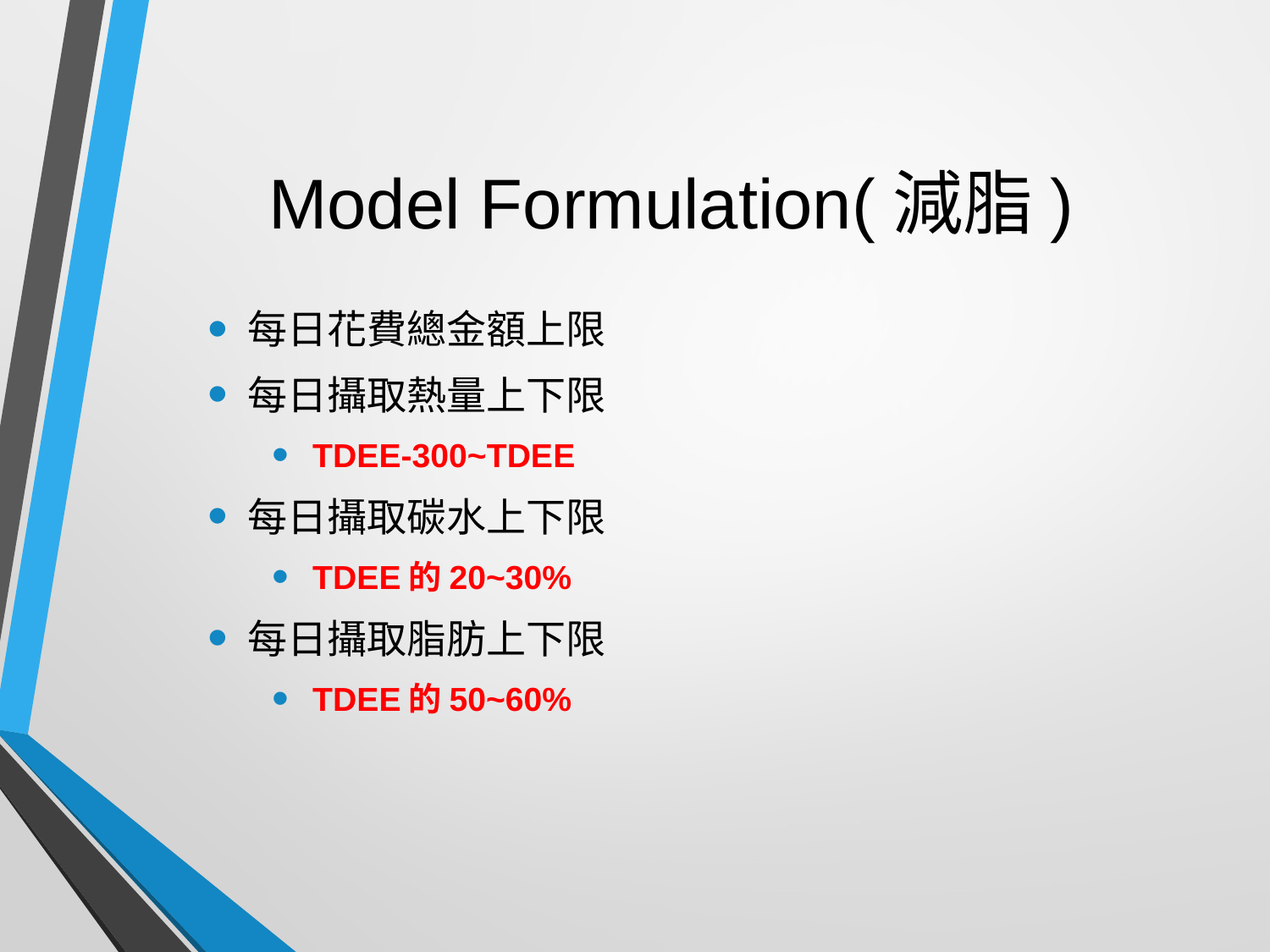

# Model Formulation(減脂)
每日花費總金額上限
每日攝取熱量上下限
TDEE-300~TDEE
每日攝取碳水上下限
TDEE的20~30%
每日攝取脂肪上下限
TDEE的50~60%